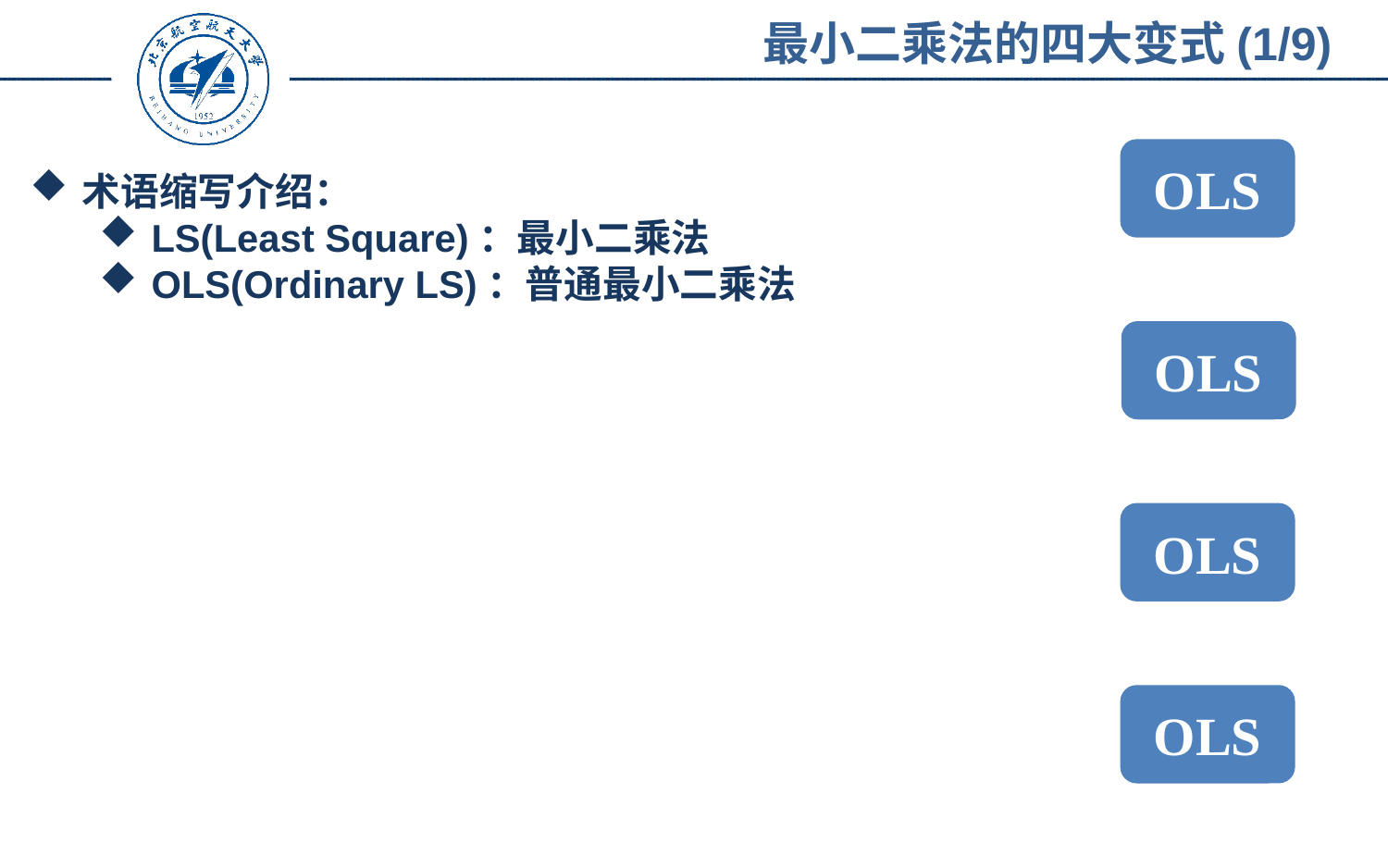

最小二乘法的四大变式(1/9)
OLS
术语缩写介绍：
LS(Least Square)：最小二乘法
OLS(Ordinary LS)：普通最小二乘法
OLS
OLS
OLS